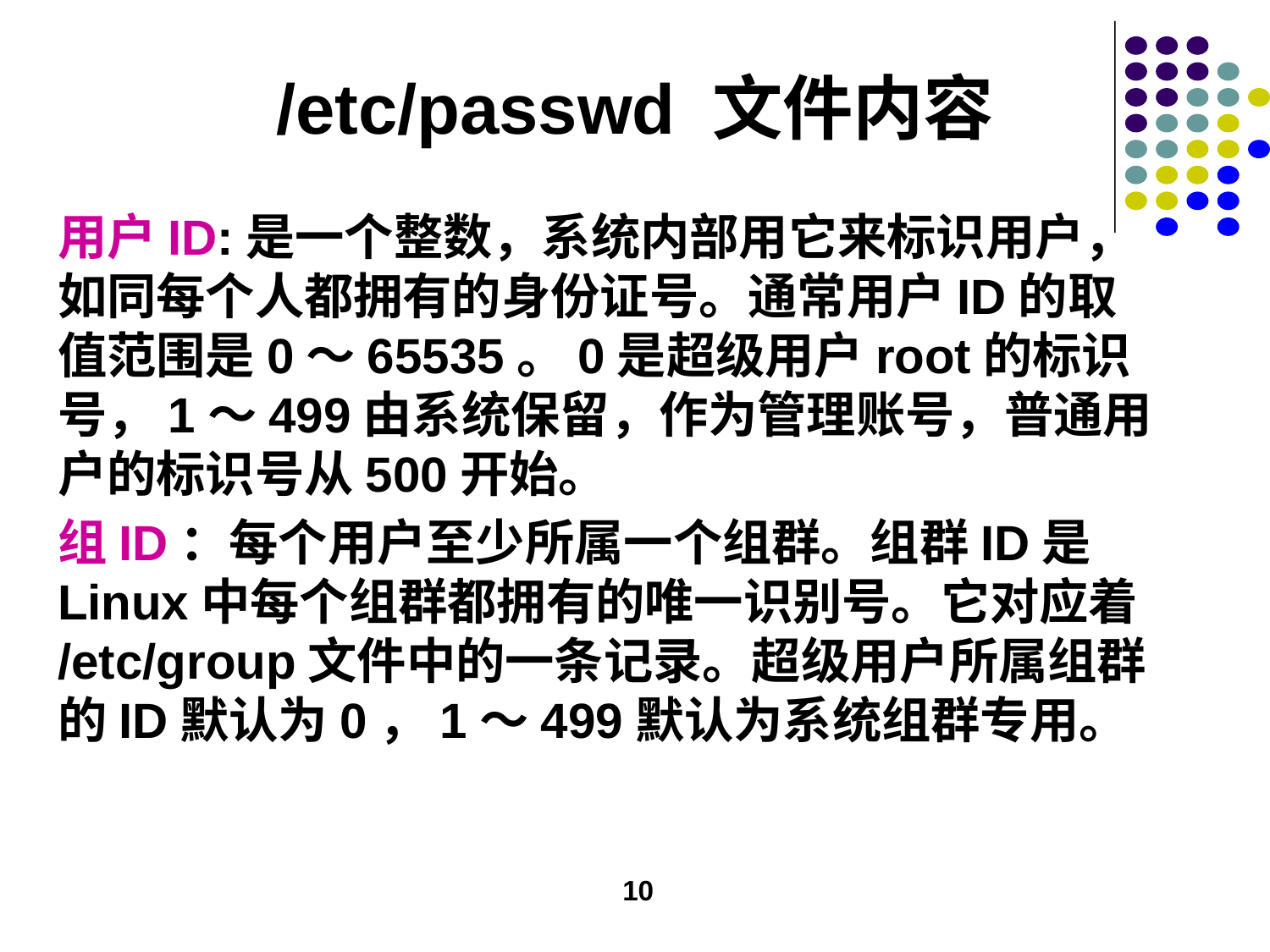

# /etc/passwd 文件内容
用户ID:是一个整数，系统内部用它来标识用户，如同每个人都拥有的身份证号。通常用户ID的取值范围是0～65535。0是超级用户root的标识号，1～499由系统保留，作为管理账号，普通用户的标识号从500开始。
组ID：每个用户至少所属一个组群。组群ID是Linux中每个组群都拥有的唯一识别号。它对应着/etc/group文件中的一条记录。超级用户所属组群的ID默认为0，1～499默认为系统组群专用。

10